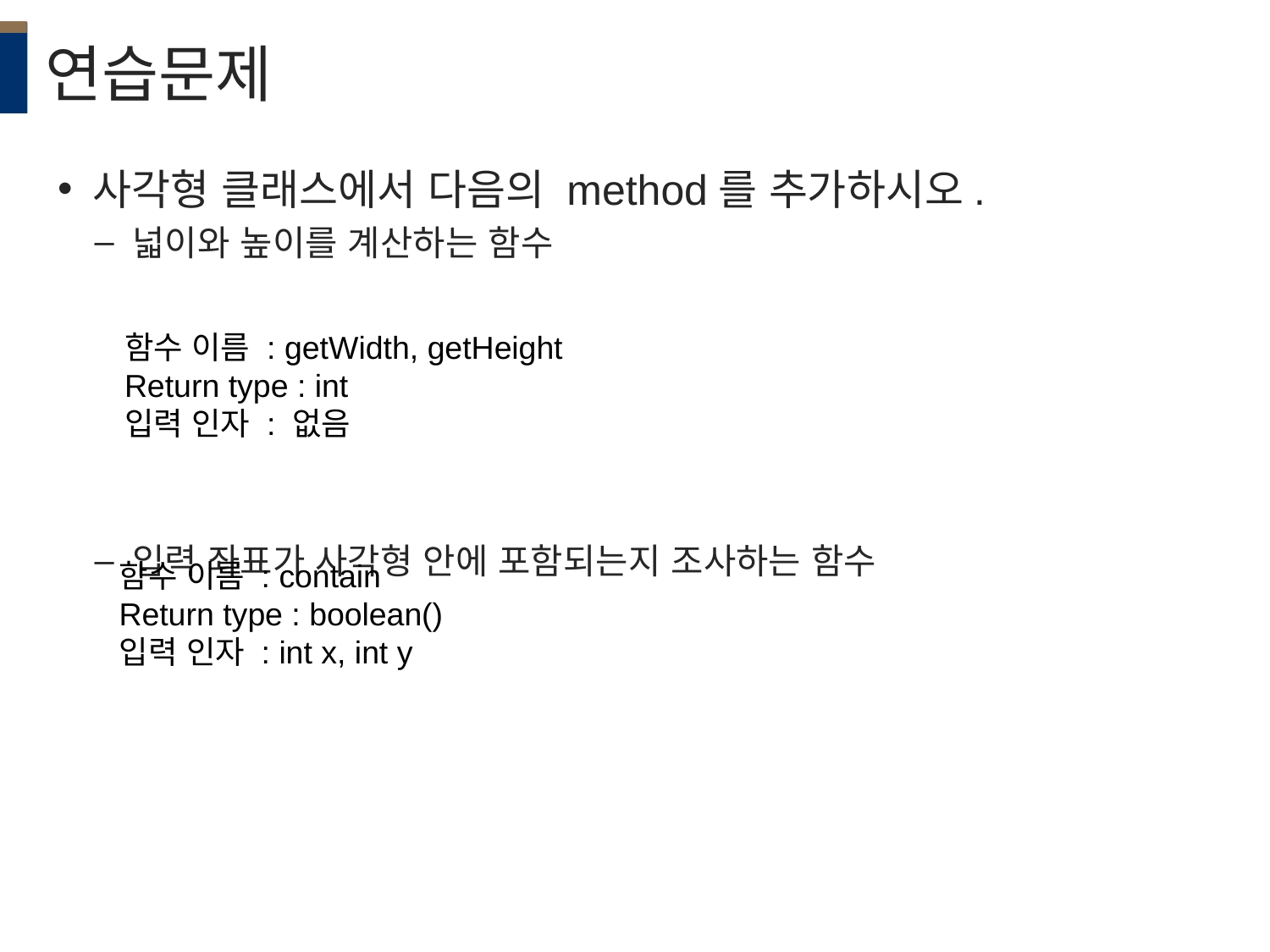

# 연습문제
사각형 클래스에서 다음의 method를 추가하시오.
넓이와 높이를 계산하는 함수

입력 좌표가 사각형 안에 포함되는지 조사하는 함수

함수 이름 : getWidth, getHeight
Return type : int
입력 인자 : 없음
함수 이름 : contain
Return type : boolean()
입력 인자 : int x, int y